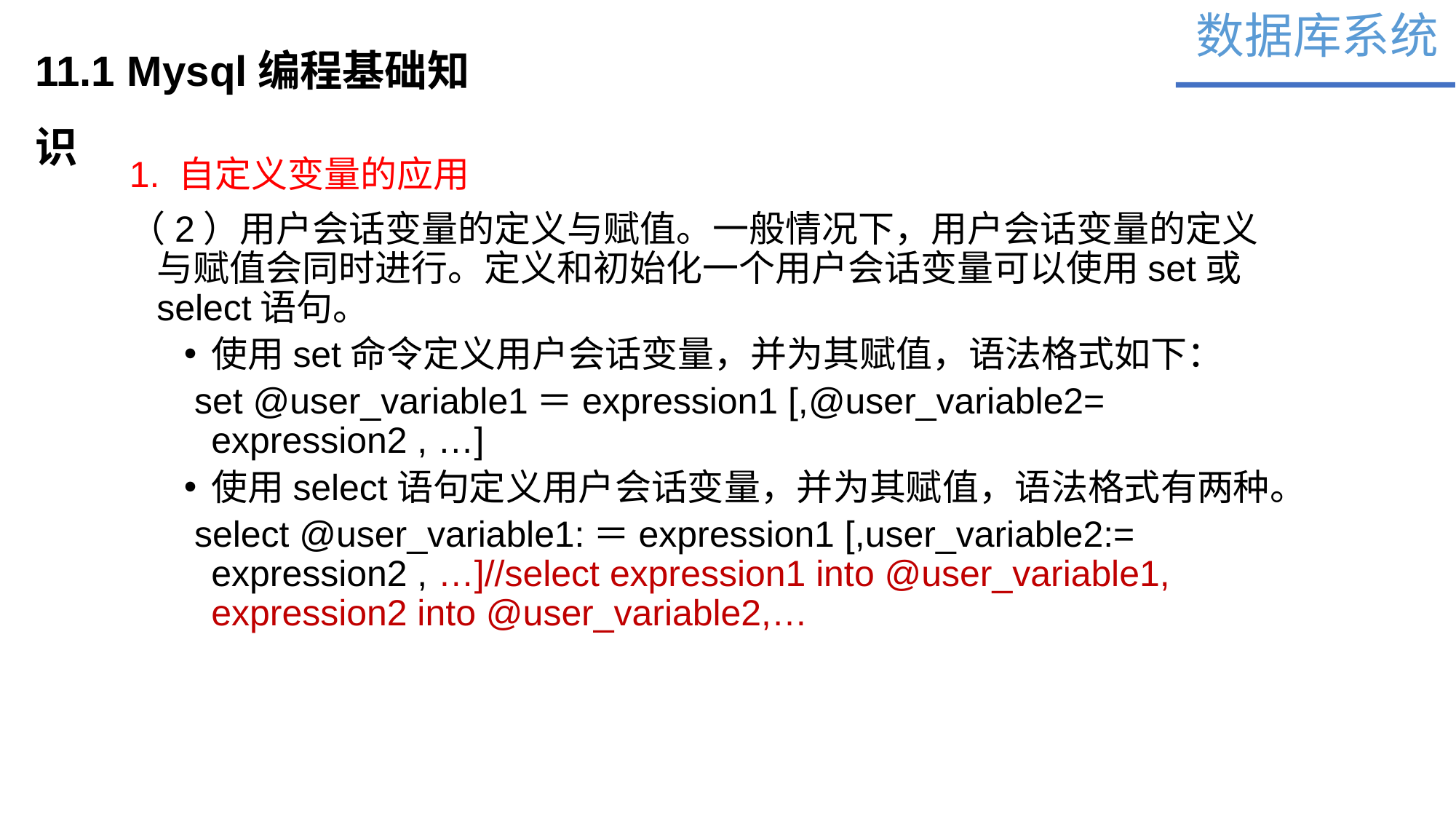

数据库系统
11.1 Mysql编程基础知识

1. 自定义变量的应用
（2）用户会话变量的定义与赋值。一般情况下，用户会话变量的定义与赋值会同时进行。定义和初始化一个用户会话变量可以使用set或select语句。
使用set命令定义用户会话变量，并为其赋值，语法格式如下：
 set @user_variable1＝expression1 [,@user_variable2= expression2 , …]
使用select语句定义用户会话变量，并为其赋值，语法格式有两种。
 select @user_variable1:＝expression1 [,user_variable2:= expression2 , …]//select expression1 into @user_variable1, expression2 into @user_variable2,…